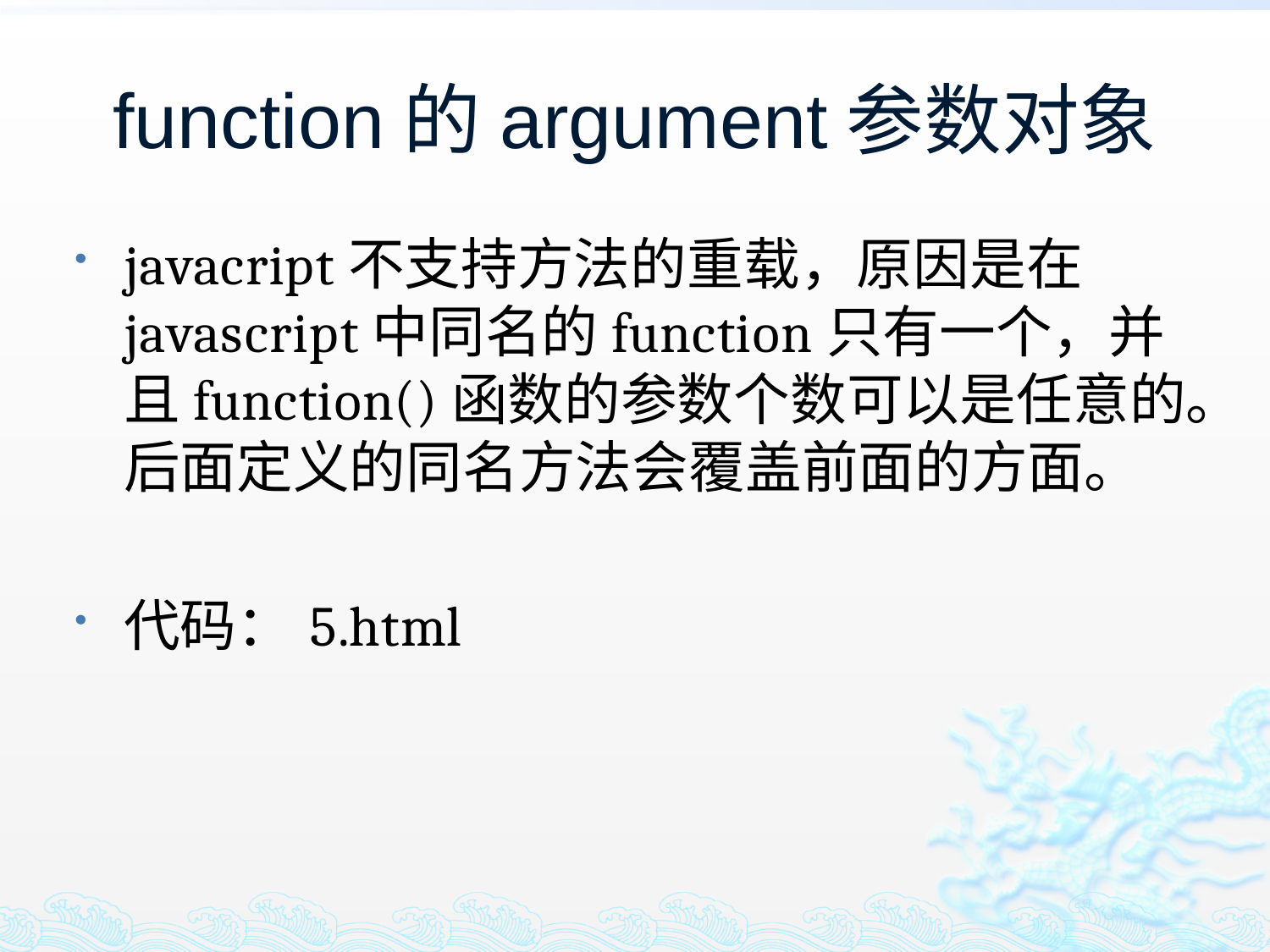

# function的argument参数对象
javacript不支持方法的重载，原因是在javascript中同名的function只有一个，并且function()函数的参数个数可以是任意的。后面定义的同名方法会覆盖前面的方面。

代码：5.html